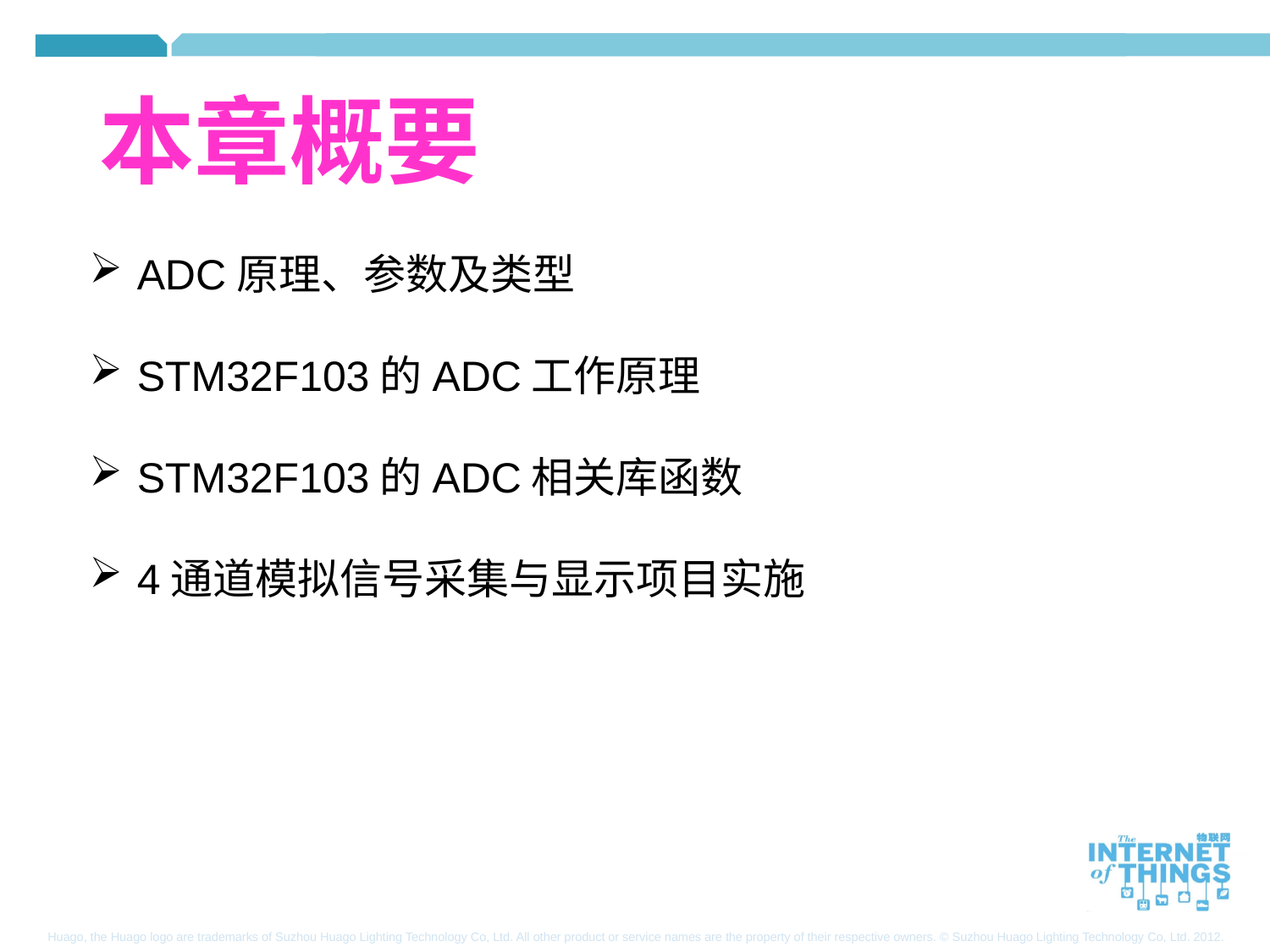

本章概要
ADC原理、参数及类型
STM32F103的ADC工作原理
STM32F103的ADC相关库函数
4通道模拟信号采集与显示项目实施
二传输网络介绍